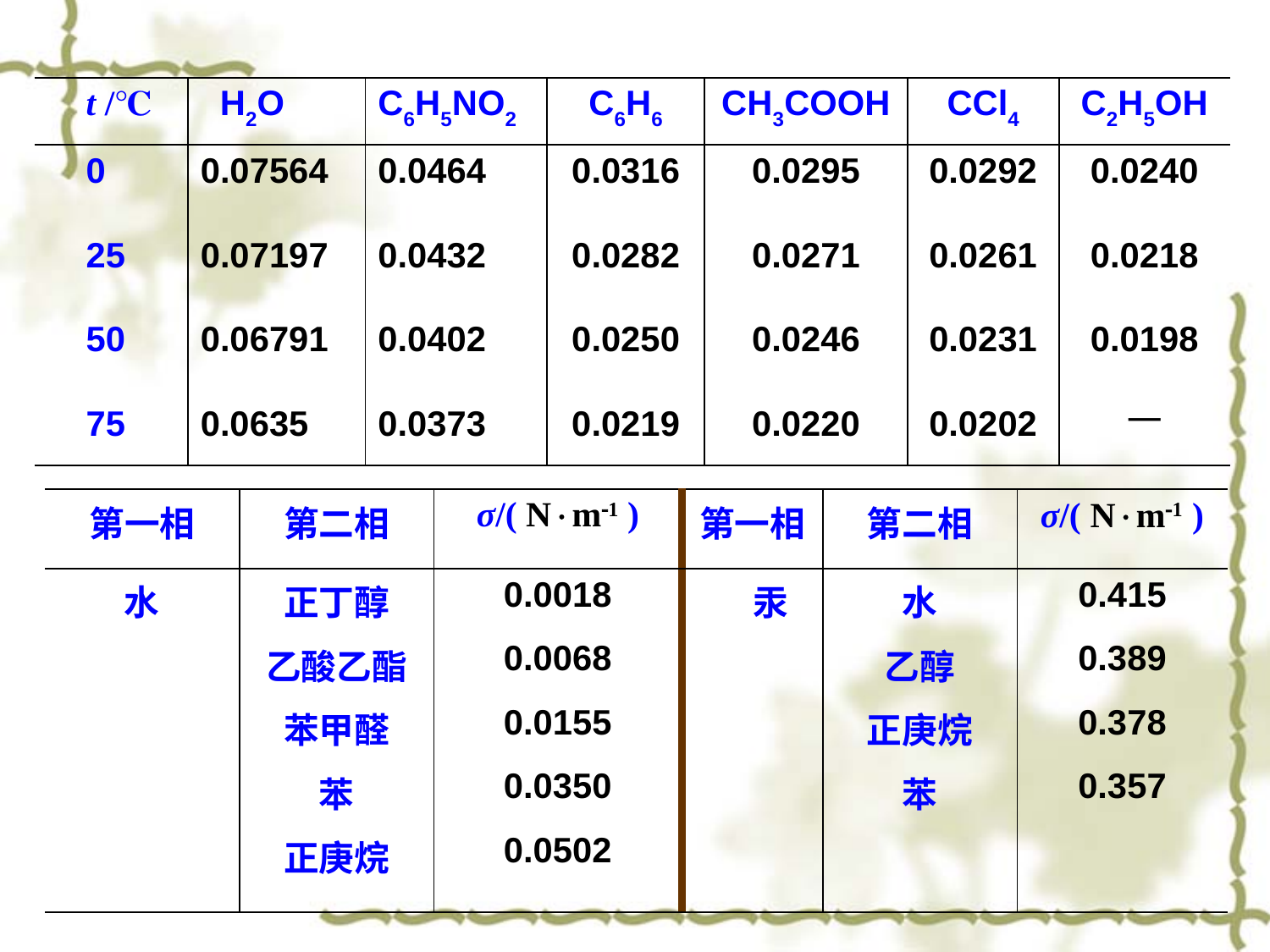

| t /℃ | H2O | C6H5NO2 | C6H6 | CH3COOH | CCl4 | C2H5OH |
| --- | --- | --- | --- | --- | --- | --- |
| 0 | 0.07564 | 0.0464 | 0.0316 | 0.0295 | 0.0292 | 0.0240 |
| 25 | 0.07197 | 0.0432 | 0.0282 | 0.0271 | 0.0261 | 0.0218 |
| 50 | 0.06791 | 0.0402 | 0.0250 | 0.0246 | 0.0231 | 0.0198 |
| 75 | 0.0635 | 0.0373 | 0.0219 | 0.0220 | 0.0202 | — |
| 第一相 | 第二相 | σ/( N⋅m−1 ) | 第一相 | 第二相 | σ/( N⋅m−1 ) |
| --- | --- | --- | --- | --- | --- |
| 水 | 正丁醇 | 0.0018 | 汞 | 水 | 0.415 |
|  | 乙酸乙酯 | 0.0068 |  | 乙醇 | 0.389 |
|  | 苯甲醛 | 0.0155 |  | 正庚烷 | 0.378 |
|  | 苯 | 0.0350 |  | 苯 | 0.357 |
|  | 正庚烷 | 0.0502 |  |  |  |